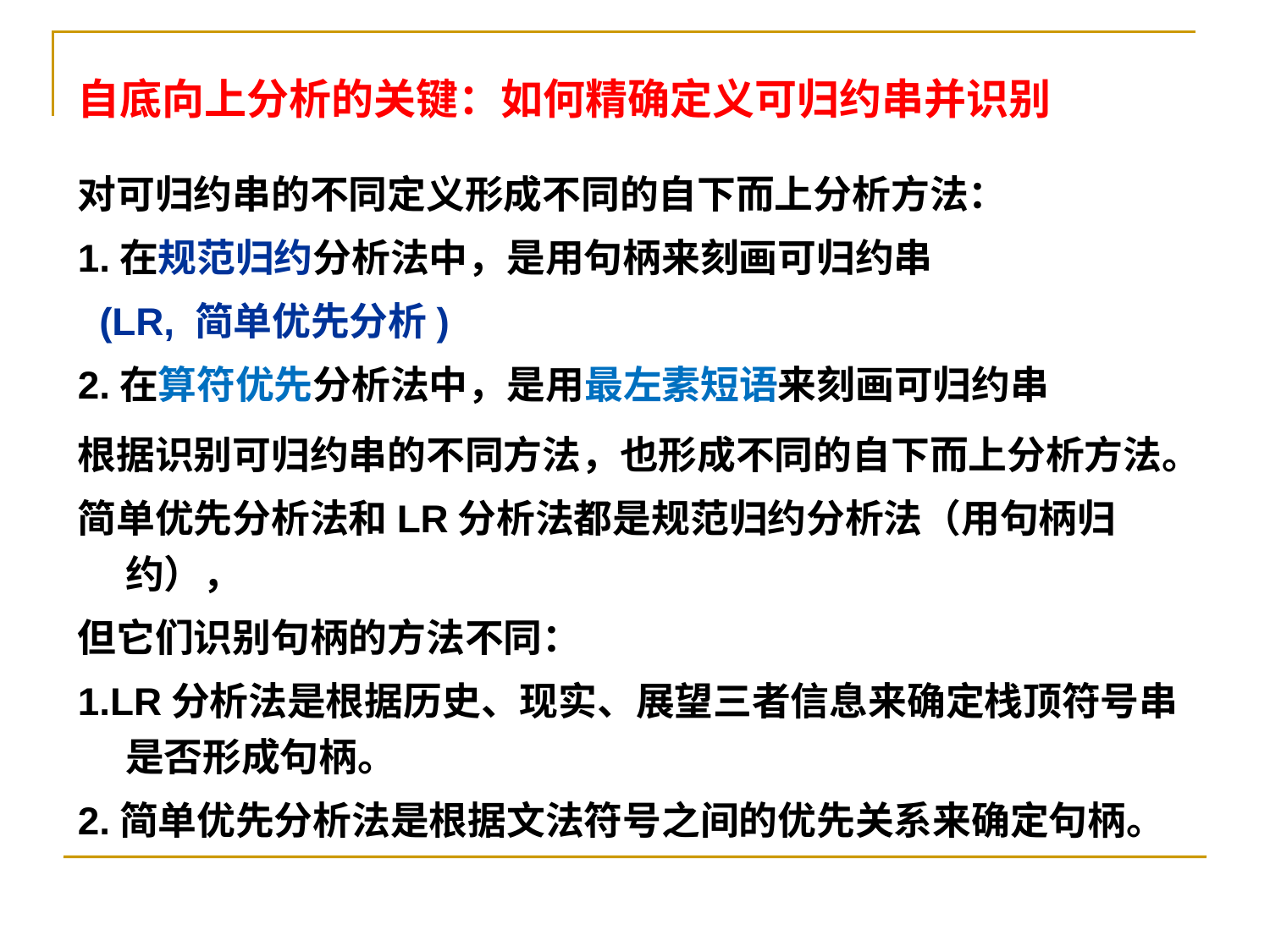

# 自底向上分析的关键：如何精确定义可归约串并识别
对可归约串的不同定义形成不同的自下而上分析方法：
1.在规范归约分析法中，是用句柄来刻画可归约串
  (LR, 简单优先分析)
2.在算符优先分析法中，是用最左素短语来刻画可归约串
根据识别可归约串的不同方法，也形成不同的自下而上分析方法。
简单优先分析法和LR分析法都是规范归约分析法（用句柄归约），
但它们识别句柄的方法不同：
1.LR分析法是根据历史、现实、展望三者信息来确定栈顶符号串是否形成句柄。
2.简单优先分析法是根据文法符号之间的优先关系来确定句柄。
12